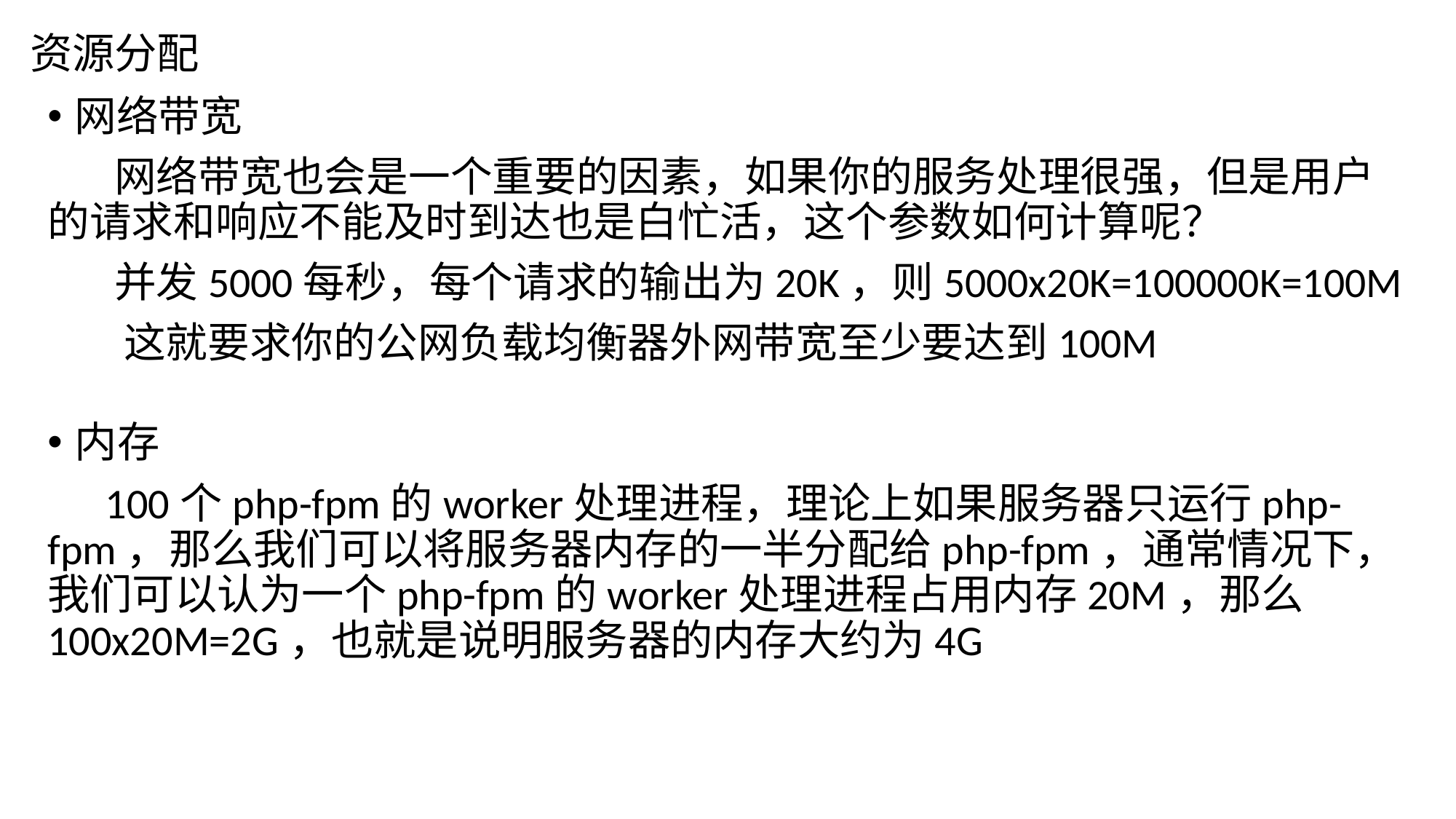

# 资源分配
网络带宽
      网络带宽也会是一个重要的因素，如果你的服务处理很强，但是用户的请求和响应不能及时到达也是白忙活，这个参数如何计算呢？
      并发5000每秒，每个请求的输出为20K，则5000x20K=100000K=100M
       这就要求你的公网负载均衡器外网带宽至少要达到100M
内存
      100个php-fpm的worker处理进程，理论上如果服务器只运行php-fpm，那么我们可以将服务器内存的一半分配给php-fpm，通常情况下，我们可以认为一个php-fpm的worker处理进程占用内存20M，那么100x20M=2G，也就是说明服务器的内存大约为4G